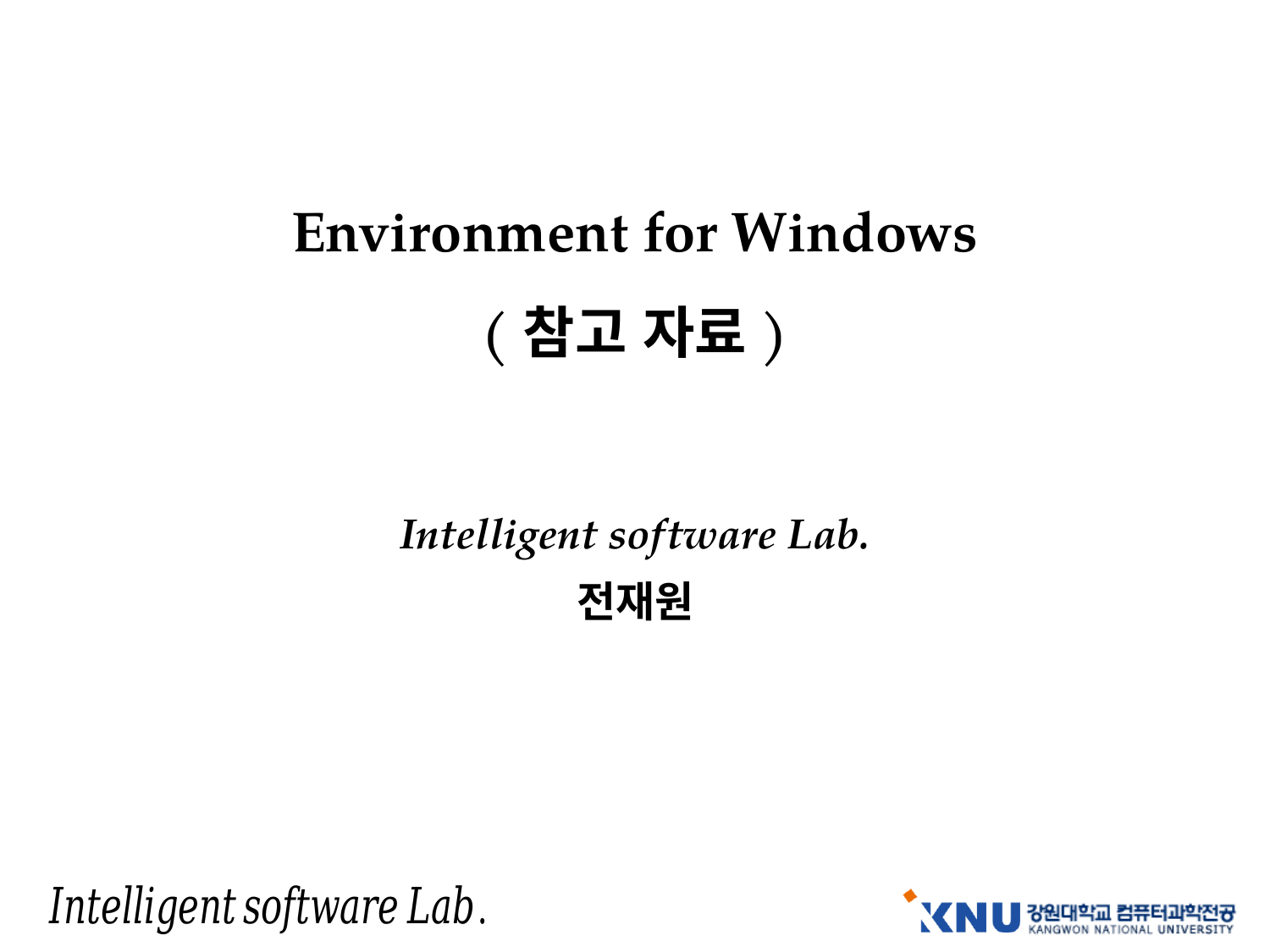

# Environment for Windows (참고 자료)
Intelligent software Lab.
전재원